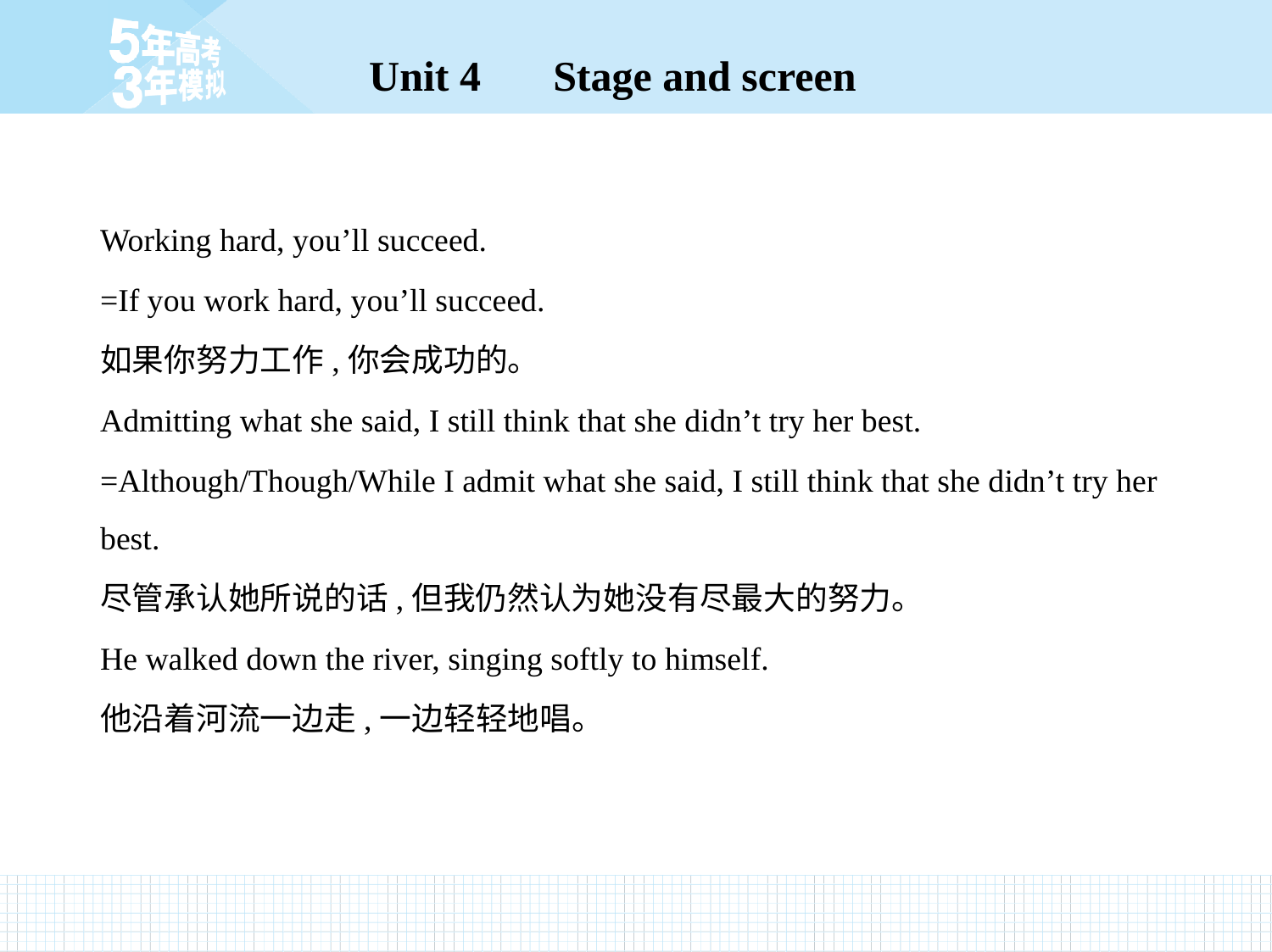

Working hard, you’ll succeed.
=If you work hard, you’ll succeed.
如果你努力工作,你会成功的。
Admitting what she said, I still think that she didn’t try her best.
=Although/Though/While I admit what she said, I still think that she didn’t try her
best.
尽管承认她所说的话,但我仍然认为她没有尽最大的努力。
He walked down the river, singing softly to himself.
他沿着河流一边走,一边轻轻地唱。